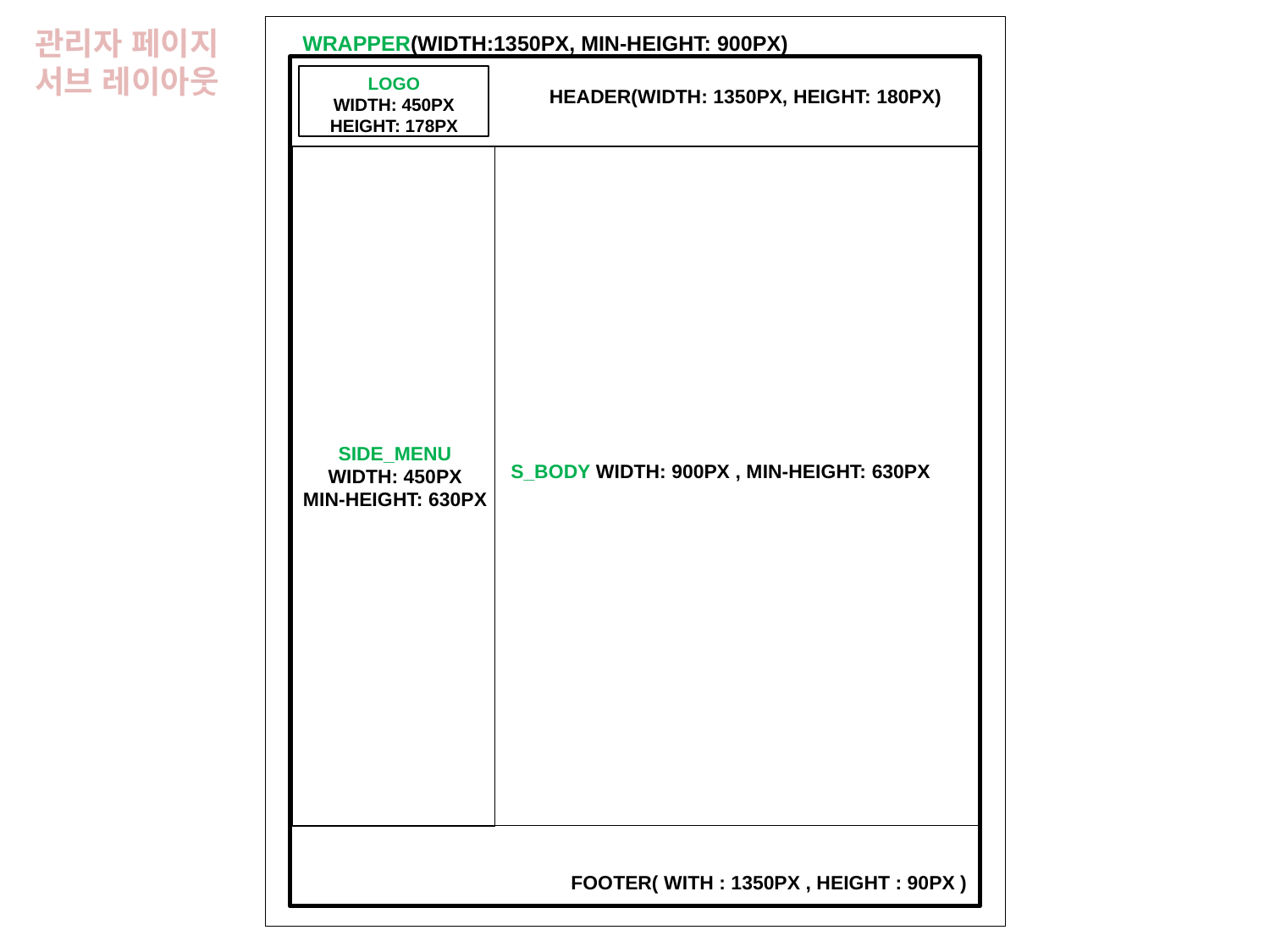

관리자 페이지
서브 레이아웃
WRAPPER(WIDTH:1350PX, MIN-HEIGHT: 900PX)

LOGO
WIDTH: 450PX
HEIGHT: 178PX

HEADER(WIDTH: 1350PX, HEIGHT: 180PX)

SIDE_MENU
WIDTH: 450PX
MIN-HEIGHT: 630PX
S_BODY WIDTH: 900PX , MIN-HEIGHT: 630PX

FOOTER( WITH : 1350PX , HEIGHT : 90PX )